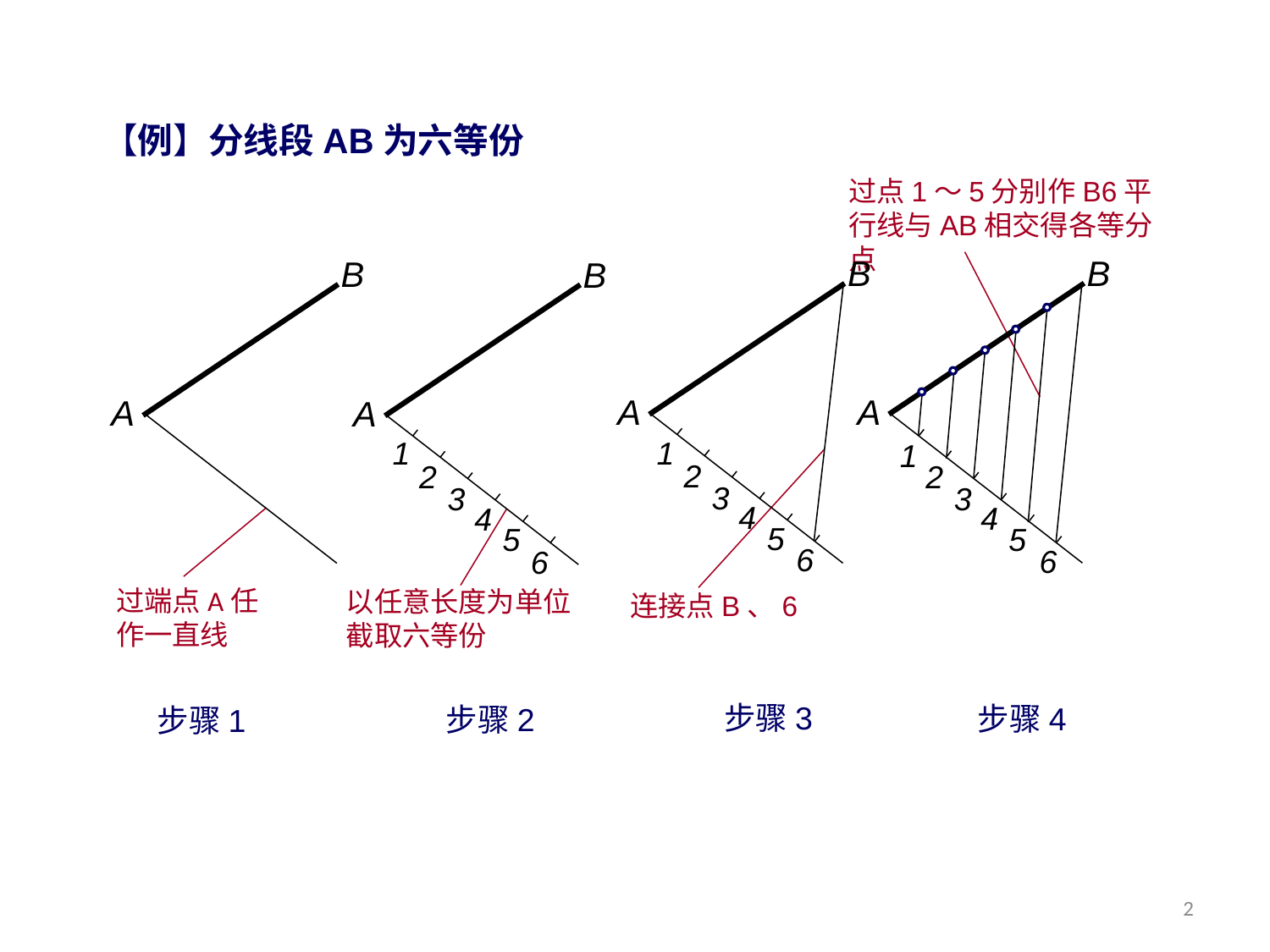

【例】分线段AB为六等份
过点1～5分别作B6平行线与AB相交得各等分点

B

A

1
6

2
3
4
5
B

A

1
6

2
3
4
5
B

A
B

A

1

2
3
4
5
6

连接点B、6

过端点A任作一直线

以任意长度为单位截取六等份
步骤3
步骤4
步骤2
步骤1
2